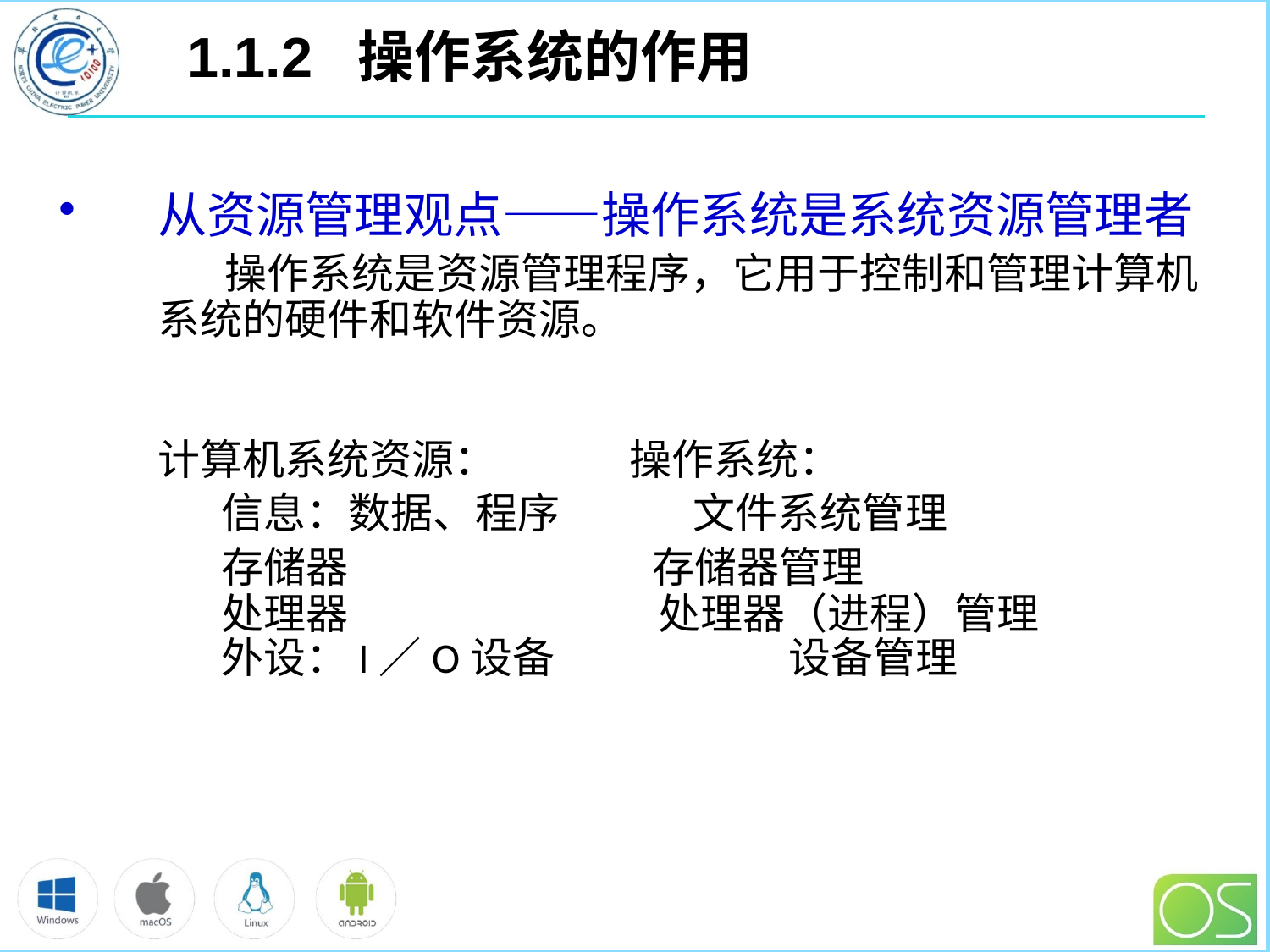

# 1.1.2  操作系统的作用
从资源管理观点――操作系统是系统资源管理者
	      操作系统是资源管理程序，它用于控制和管理计算机系统的硬件和软件资源。

	计算机系统资源：              操作系统：
                信息：数据、程序              文件系统管理
                存储器	         	            存储器管理
                处理器	                          处理器（进程）管理
                外设：I／O设备	             设备管理